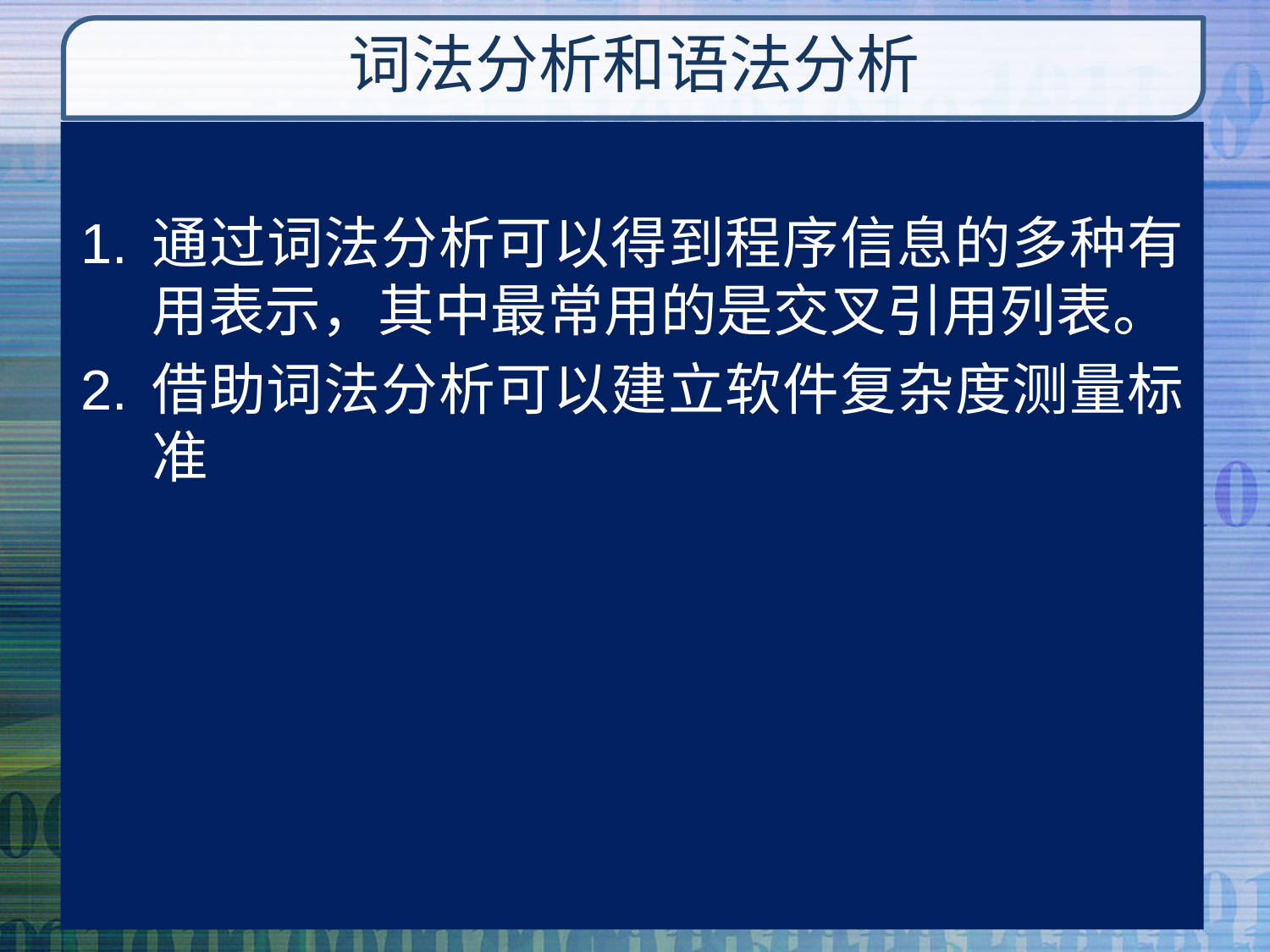

# 词法分析和语法分析

通过词法分析可以得到程序信息的多种有用表示，其中最常用的是交叉引用列表。
借助词法分析可以建立软件复杂度测量标准